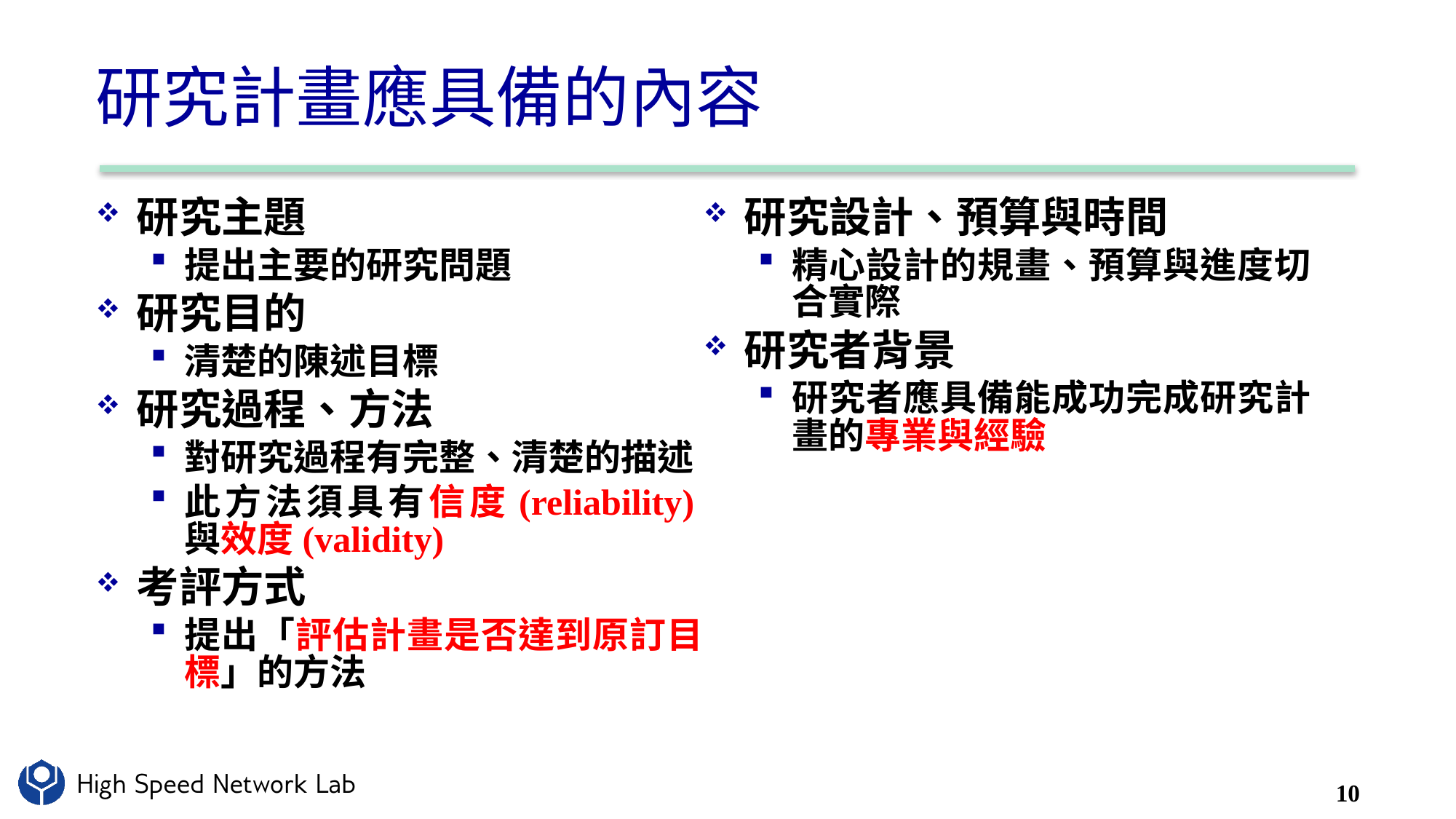

# 研究計畫應具備的內容
研究主題
提出主要的研究問題
研究目的
清楚的陳述目標
研究過程、方法
對研究過程有完整、清楚的描述
此方法須具有信度(reliability)與效度(validity)
考評方式
提出「評估計畫是否達到原訂目標」的方法
研究設計、預算與時間
精心設計的規畫、預算與進度切合實際
研究者背景
研究者應具備能成功完成研究計畫的專業與經驗

10